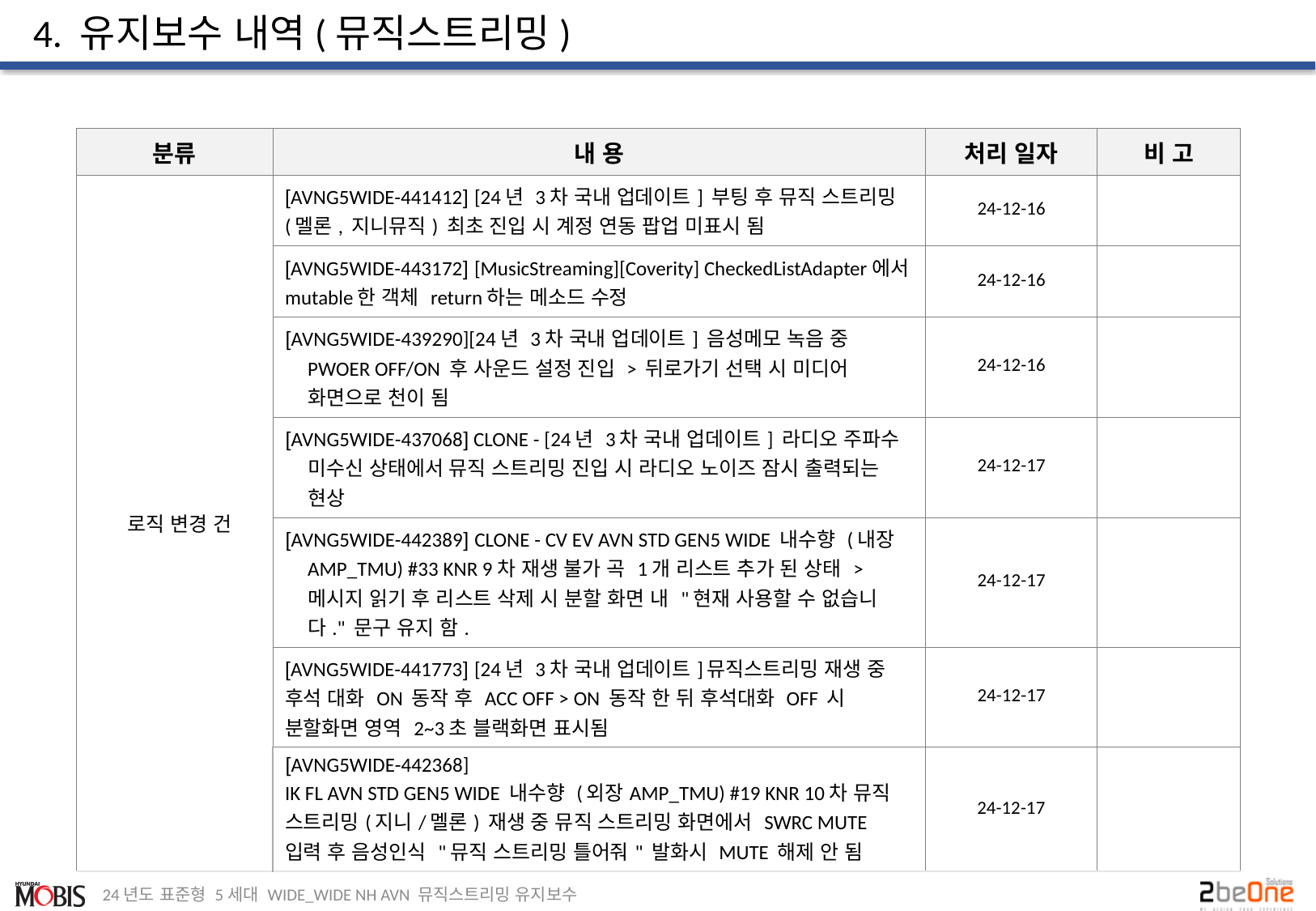

# 4. 유지보수 내역(뮤직스트리밍)
| 분류 | 내 용 | 처리 일자 | 비 고 |
| --- | --- | --- | --- |
| 로직 변경 건 | [AVNG5WIDE-441412] [24년 3차 국내 업데이트] 부팅 후 뮤직 스트리밍(멜론, 지니뮤직) 최초 진입 시 계정 연동 팝업 미표시 됨 | 24-12-16 |  |
|  | [AVNG5WIDE-443172] [MusicStreaming][Coverity] CheckedListAdapter에서 mutable한 객체 return하는 메소드 수정 | 24-12-16 |  |
|  | [AVNG5WIDE-439290][24년 3차 국내 업데이트] 음성메모 녹음 중 PWOER OFF/ON 후 사운드 설정 진입 > 뒤로가기 선택 시 미디어 화면으로 천이 됨 | 24-12-16 |  |
|  | [AVNG5WIDE-437068] CLONE - [24년 3차 국내 업데이트] 라디오 주파수 미수신 상태에서 뮤직 스트리밍 진입 시 라디오 노이즈 잠시 출력되는 현상 | 24-12-17 |  |
|  | [AVNG5WIDE-442389] CLONE - CV EV AVN STD GEN5 WIDE 내수향 (내장AMP\_TMU) #33 KNR 9차 재생 불가 곡 1개 리스트 추가 된 상태 > 메시지 읽기 후 리스트 삭제 시 분할 화면 내 "현재 사용할 수 없습니다." 문구 유지 함. | 24-12-17 |  |
|  | [AVNG5WIDE-441773] [24년 3차 국내 업데이트]뮤직스트리밍 재생 중 후석 대화 ON 동작 후 ACC OFF > ON 동작 한 뒤 후석대화 OFF 시 분할화면 영역 2~3초 블랙화면 표시됨 | 24-12-17 |  |
|  | [AVNG5WIDE-442368] IK FL AVN STD GEN5 WIDE 내수향 (외장AMP\_TMU) #19 KNR 10차 뮤직 스트리밍(지니/멜론) 재생 중 뮤직 스트리밍 화면에서 SWRC MUTE 입력 후 음성인식 "뮤직 스트리밍 틀어줘" 발화시 MUTE 해제 안 됨 | 24-12-17 |  |
24년도 표준형 5세대 WIDE_WIDE NH AVN 뮤직스트리밍 유지보수